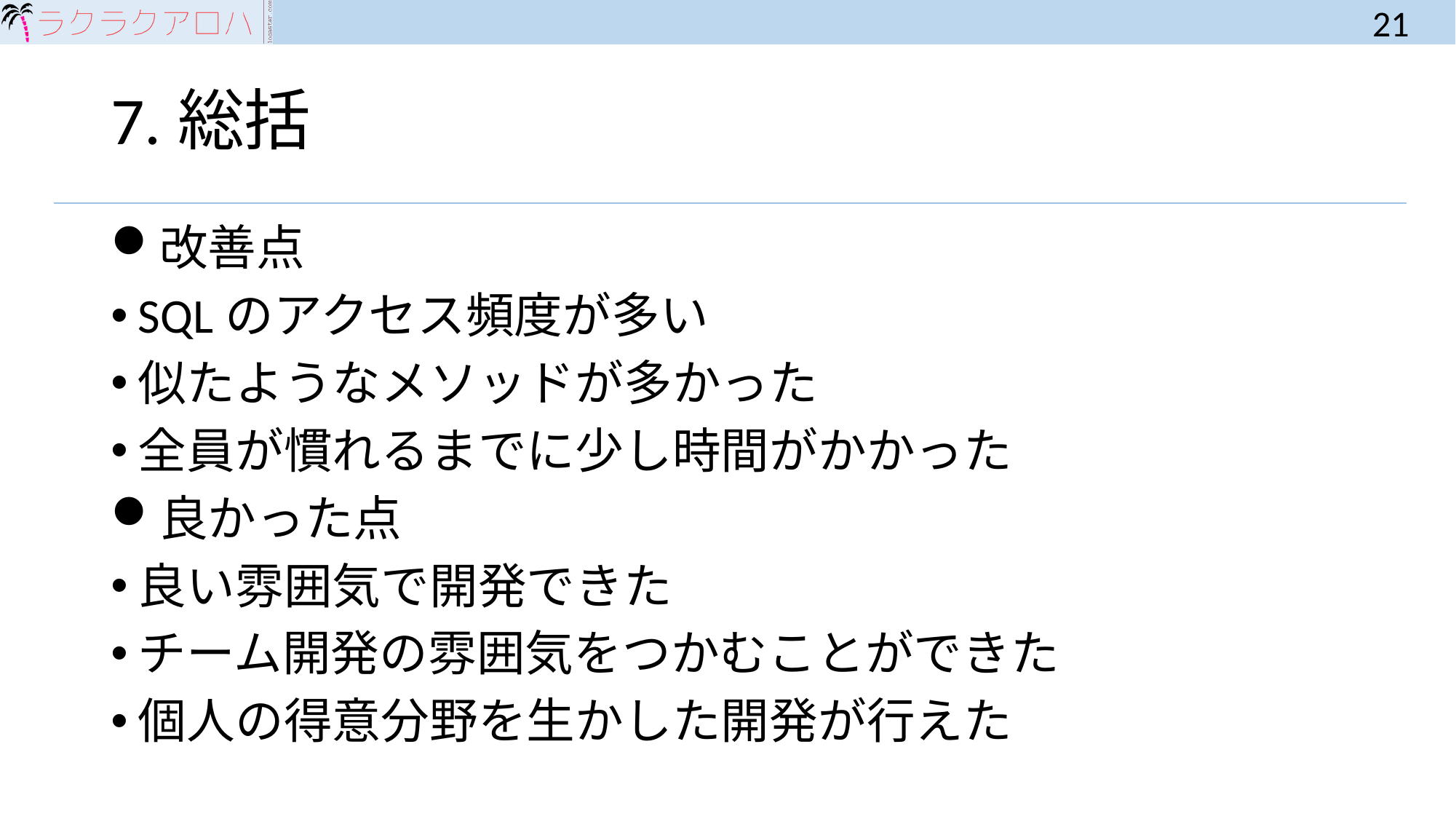

21
# 7.総括
改善点
SQLのアクセス頻度が多い
似たようなメソッドが多かった
全員が慣れるまでに少し時間がかかった
良かった点
良い雰囲気で開発できた
チーム開発の雰囲気をつかむことができた
個人の得意分野を生かした開発が行えた